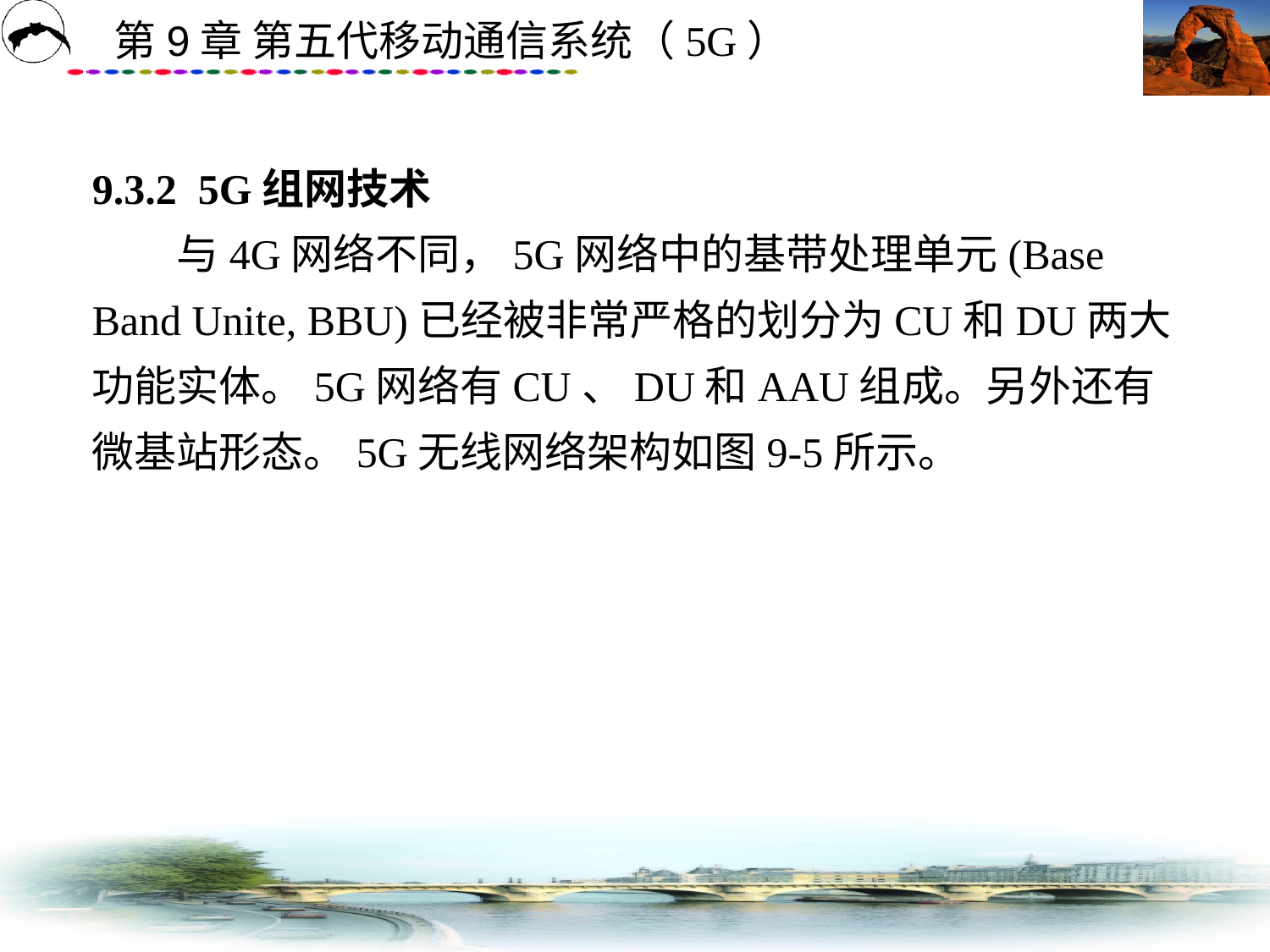

# 9.3.2  5G组网技术 　　与4G网络不同，5G网络中的基带处理单元(Base Band Unite, BBU)已经被非常严格的划分为CU和DU两大功能实体。5G网络有CU、DU和AAU组成。另外还有微基站形态。5G无线网络架构如图9-5所示。